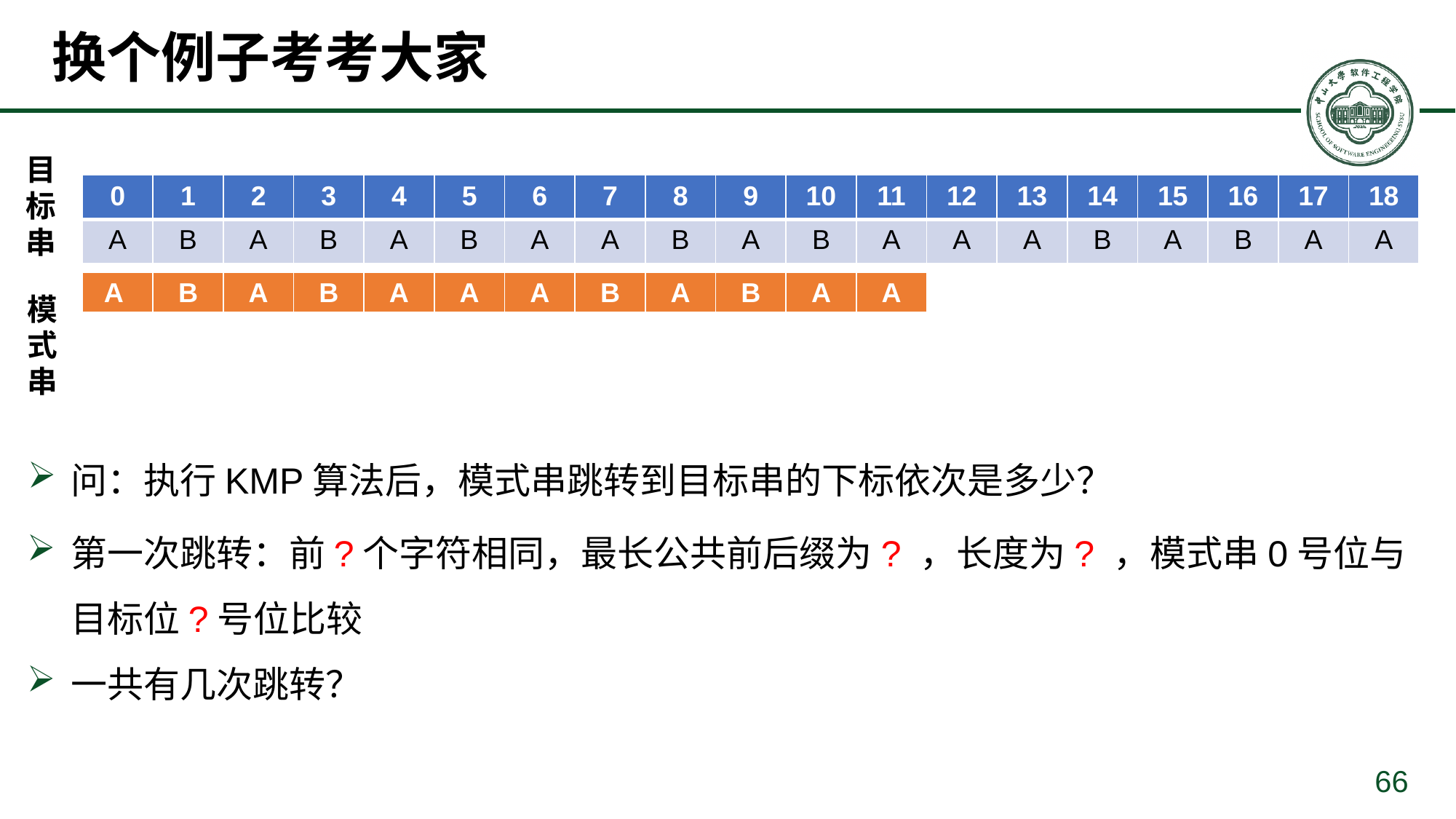

# 换个例子考考大家
目标串
| 0 | 1 | 2 | 3 | 4 | 5 | 6 | 7 | 8 | 9 | 10 | 11 | 12 | 13 | 14 | 15 | 16 | 17 | 18 |
| --- | --- | --- | --- | --- | --- | --- | --- | --- | --- | --- | --- | --- | --- | --- | --- | --- | --- | --- |
| A | B | A | B | A | B | A | A | B | A | B | A | A | A | B | A | B | A | A |
| A | B | A | B | A | A | A | B | A | B | A | A |
| --- | --- | --- | --- | --- | --- | --- | --- | --- | --- | --- | --- |
模
式
串
问：执行KMP算法后，模式串跳转到目标串的下标依次是多少？
第一次跳转：前?个字符相同，最长公共前后缀为? ，长度为? ，模式串0号位与目标位?号位比较
一共有几次跳转？
66